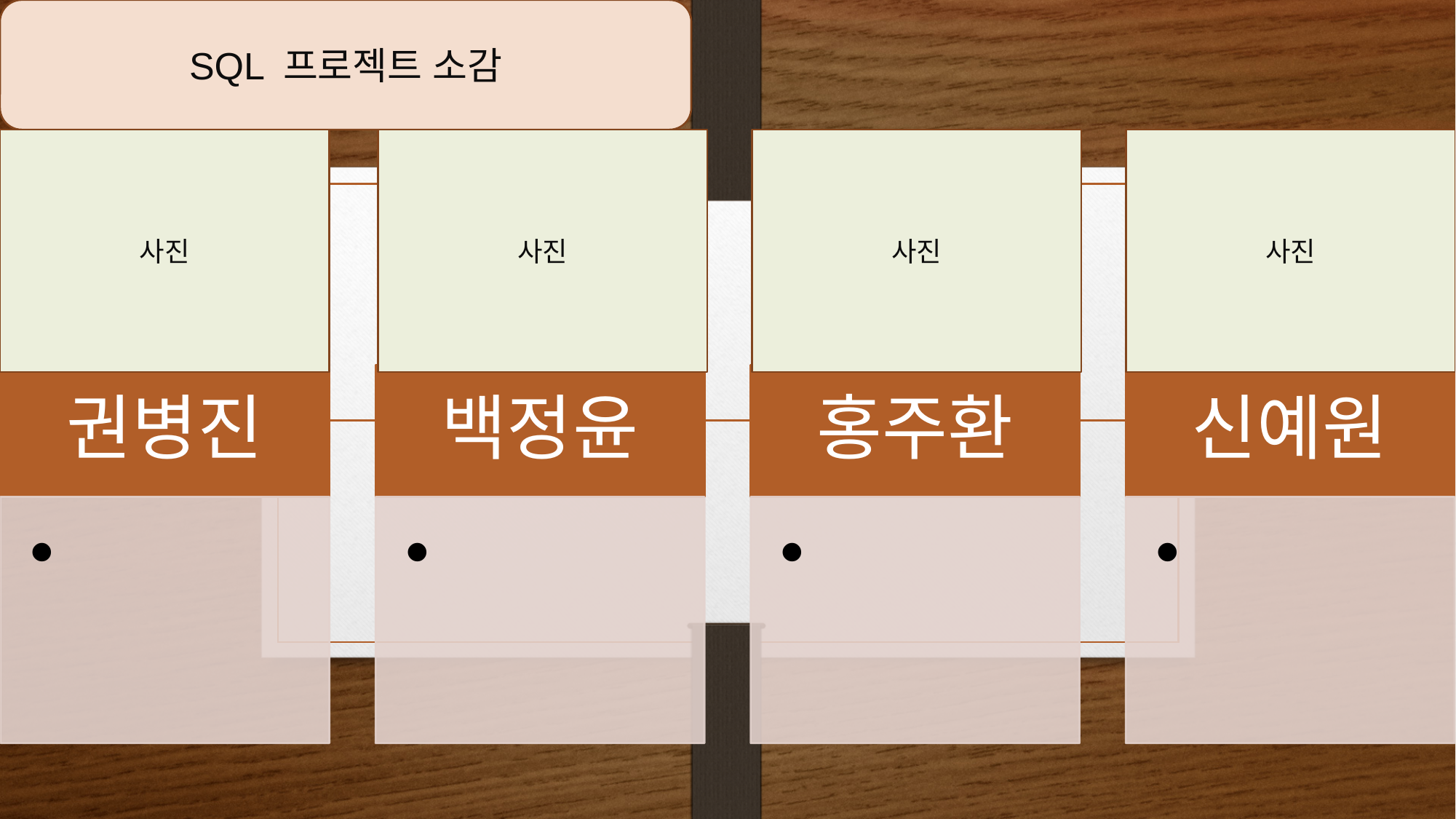

SQL 프로젝트 소감
사진
사진
권병진

백정윤

홍주환

신예원

사진
사진